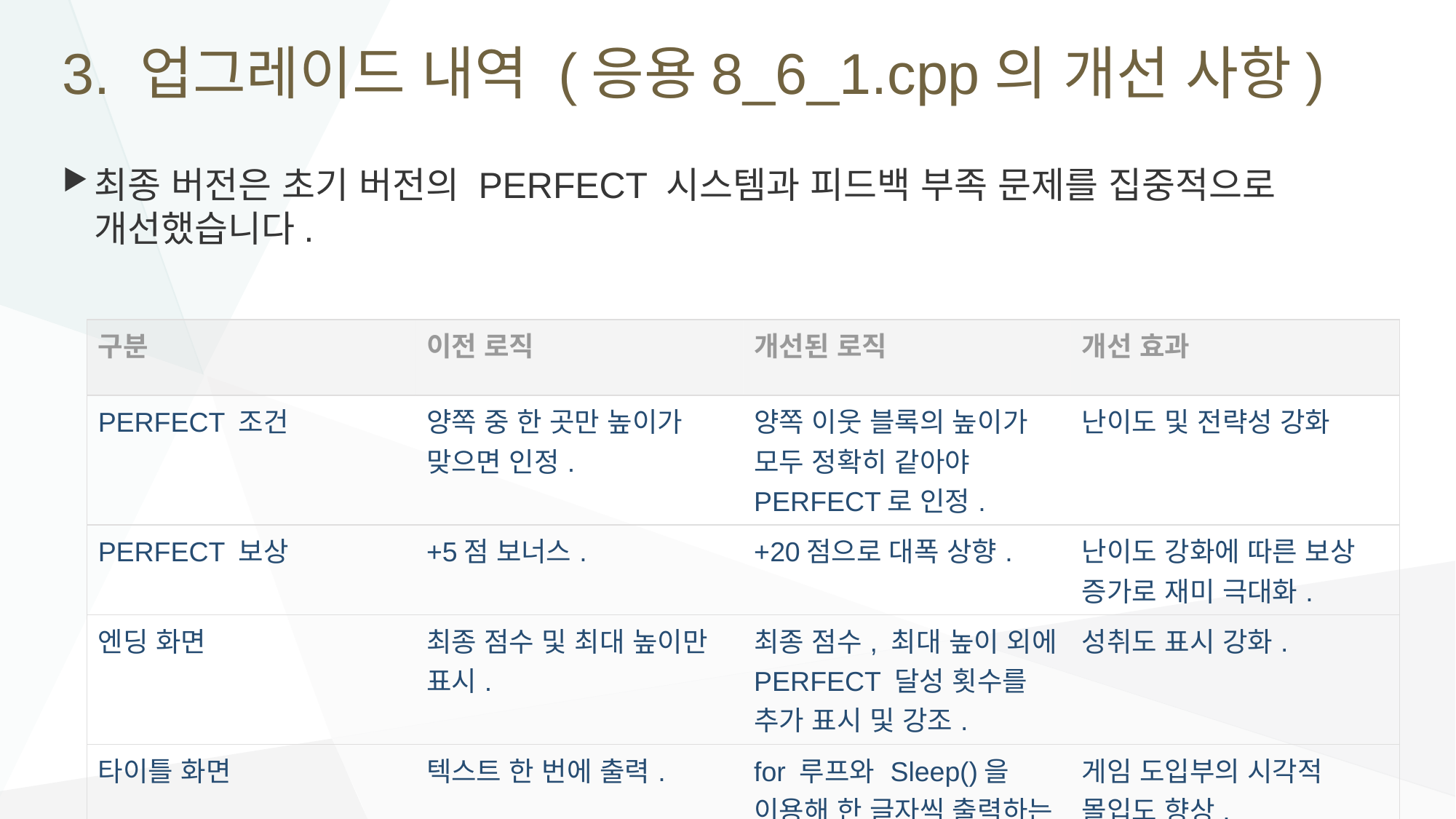

# 3. 업그레이드 내역 (응용8_6_1.cpp의 개선 사항)
최종 버전은 초기 버전의 PERFECT 시스템과 피드백 부족 문제를 집중적으로 개선했습니다.
| 구분 | 이전 로직 | 개선된 로직 | 개선 효과 |
| --- | --- | --- | --- |
| PERFECT 조건 | 양쪽 중 한 곳만 높이가 맞으면 인정. | 양쪽 이웃 블록의 높이가 모두 정확히 같아야 PERFECT로 인정. | 난이도 및 전략성 강화 |
| PERFECT 보상 | +5점 보너스. | +20점으로 대폭 상향. | 난이도 강화에 따른 보상 증가로 재미 극대화. |
| 엔딩 화면 | 최종 점수 및 최대 높이만 표시. | 최종 점수, 최대 높이 외에 PERFECT 달성 횟수를 추가 표시 및 강조. | 성취도 표시 강화. |
| 타이틀 화면 | 텍스트 한 번에 출력. | for 루프와 Sleep()을 이용해 한 글자씩 출력하는 애니메이션 적용. | 게임 도입부의 시각적 몰입도 향상. |